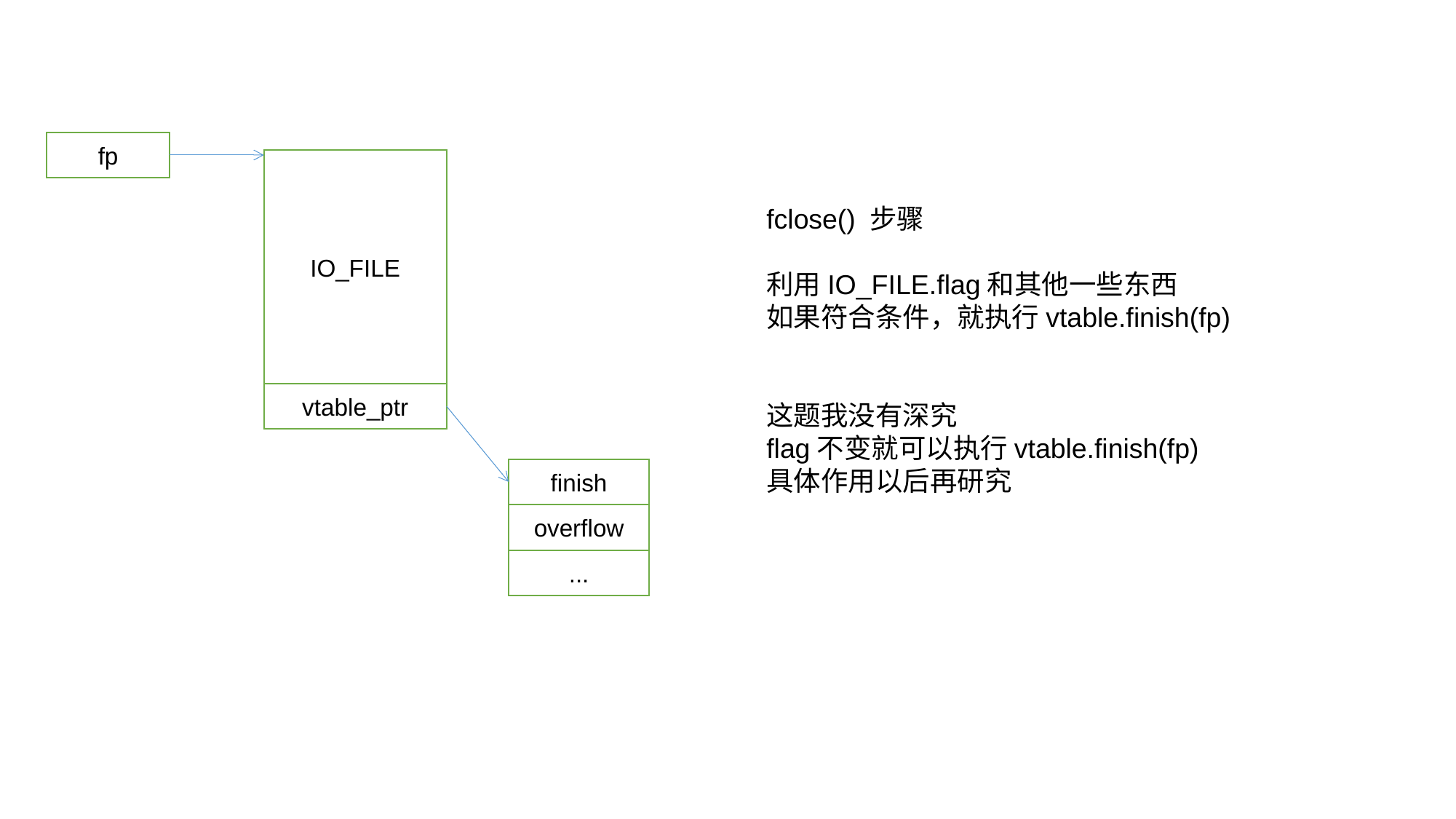

fp

IO_FILE
vtable_ptr
fclose() 步骤

利用IO_FILE.flag和其他一些东西
如果符合条件，就执行vtable.finish(fp)

这题我没有深究
flag不变就可以执行vtable.finish(fp)
具体作用以后再研究
finish
overflow
...